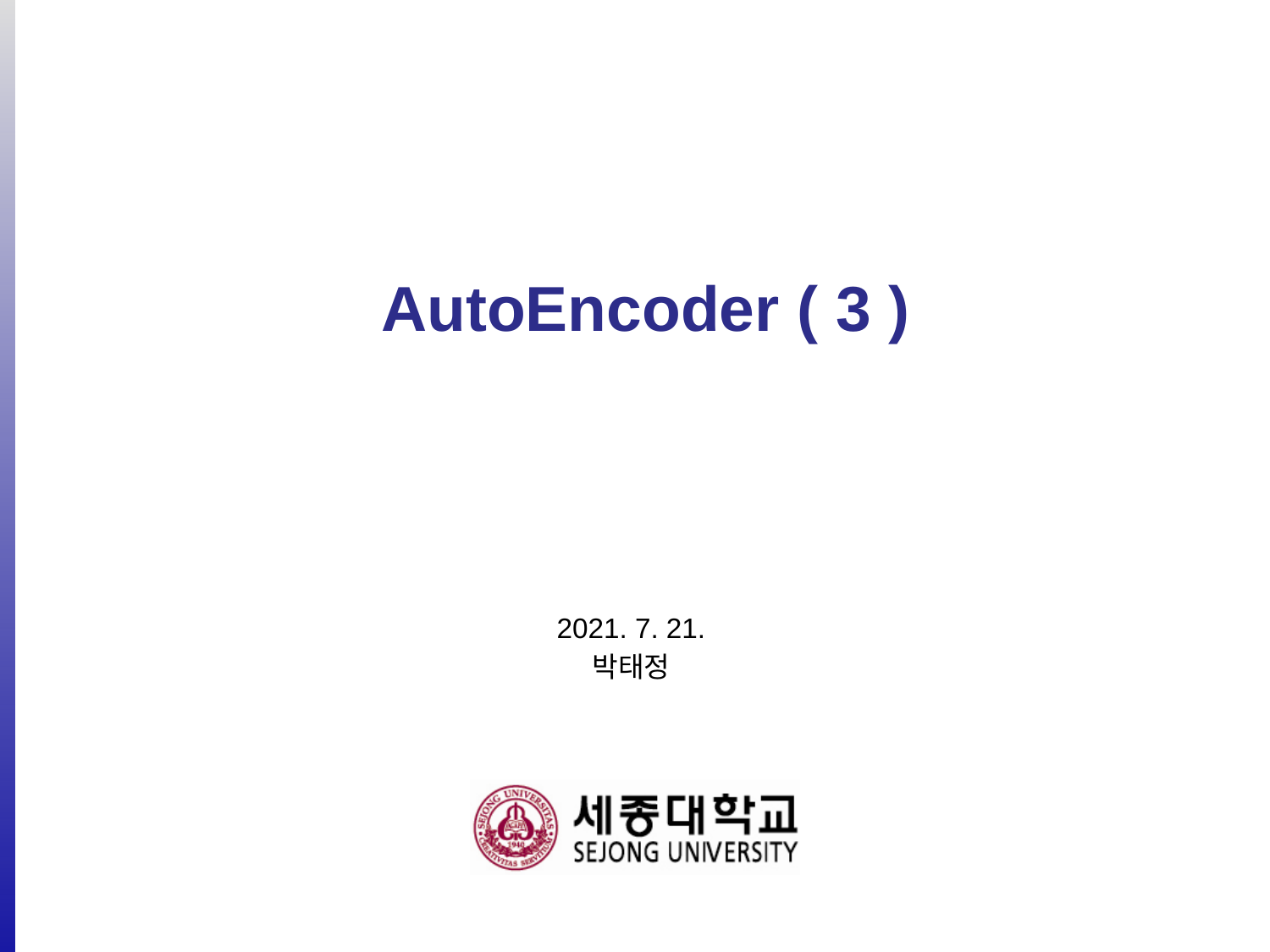

# AutoEncoder ( 3 )

2021. 7. 21.
박태정